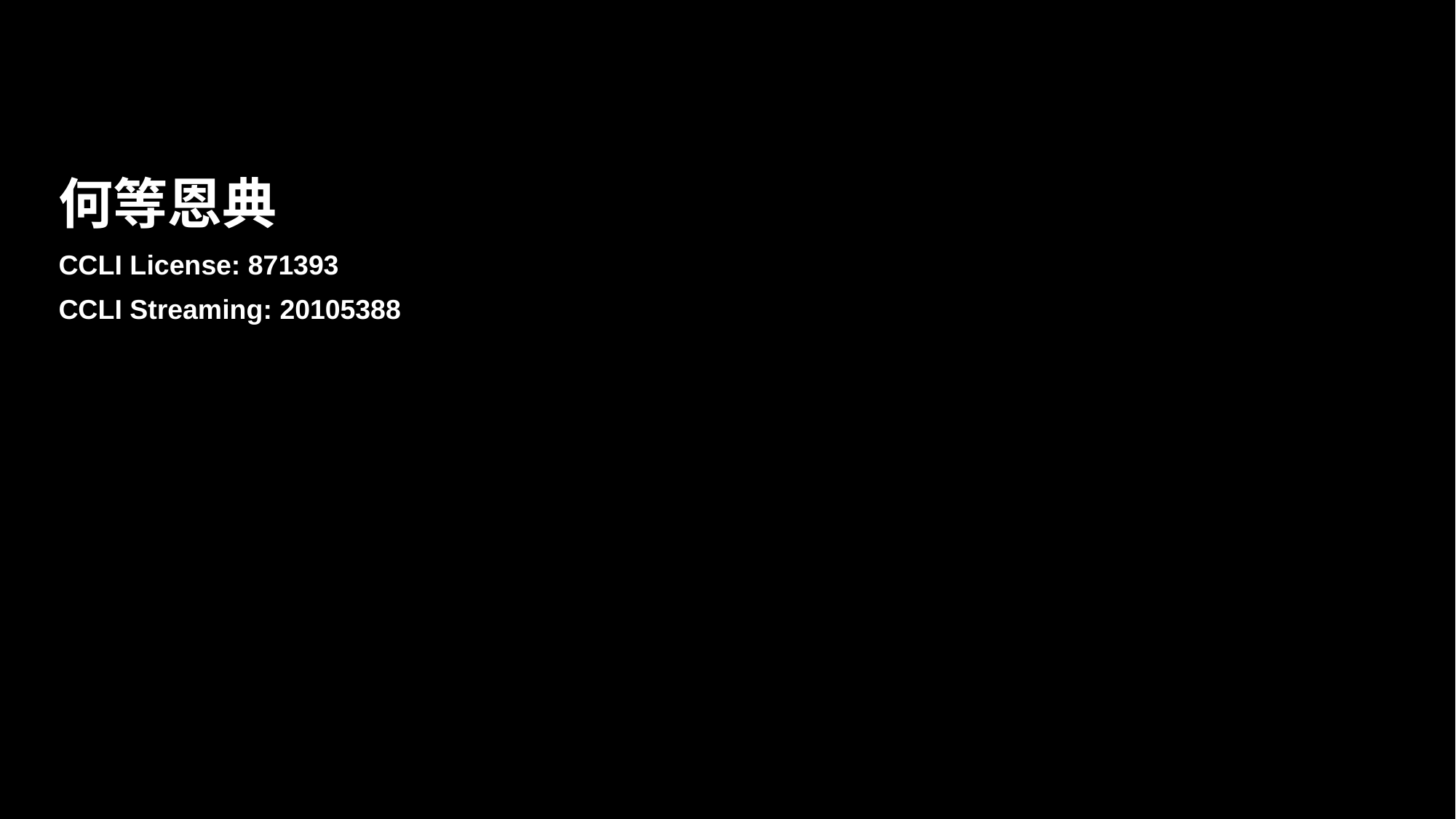

何等恩典
CCLI License: 871393
CCLI Streaming: 20105388